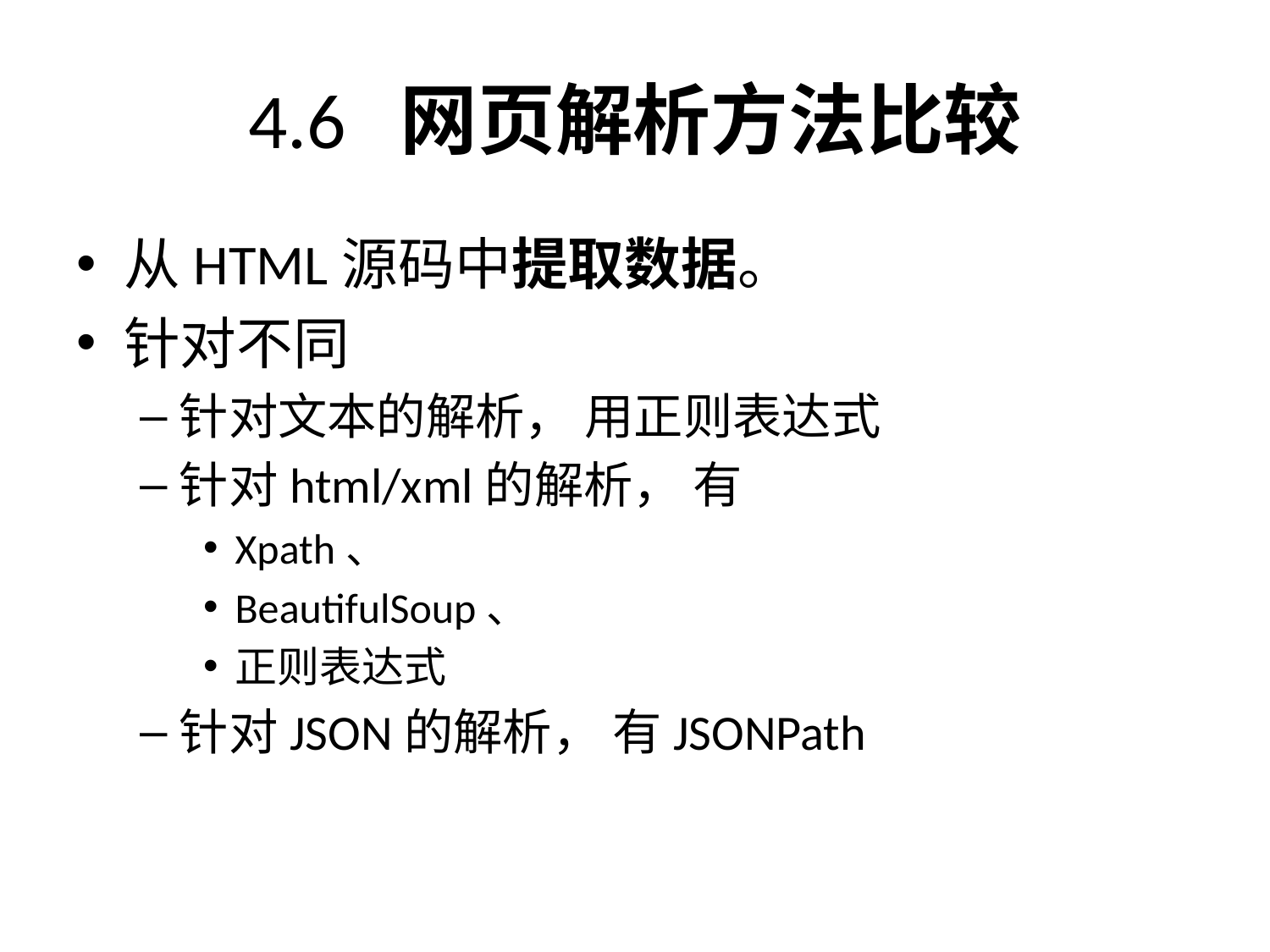

# 4.6  网页解析方法比较
从HTML源码中提取数据。
针对不同
针对文本的解析， 用正则表达式
针对html/xml的解析， 有
Xpath、
BeautifulSoup、
正则表达式
针对JSON的解析， 有JSONPath